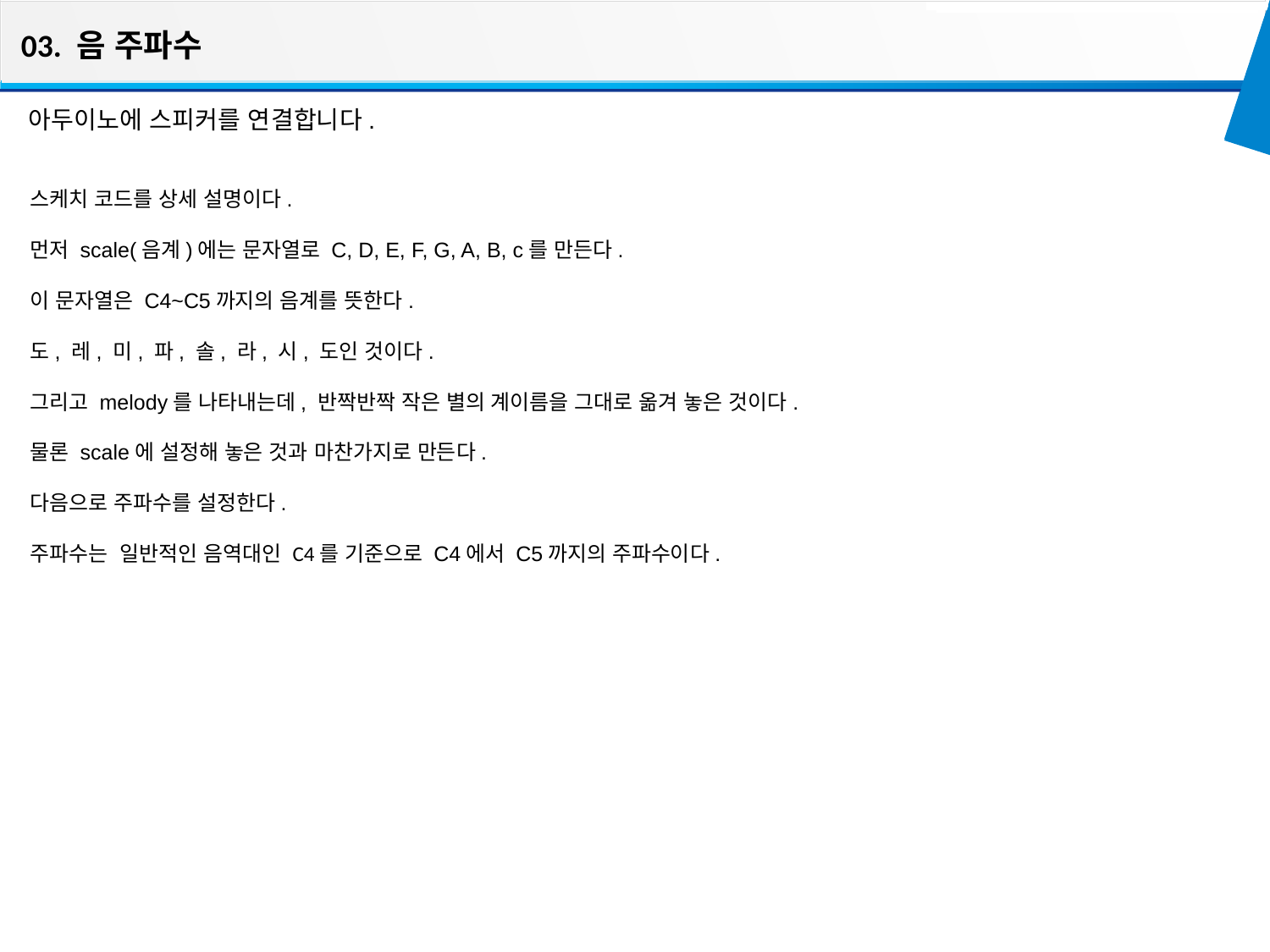

03. 음 주파수

아두이노에 스피커를 연결합니다.
스케치 코드를 상세 설명이다.

먼저 scale(음계)에는 문자열로 C, D, E, F, G, A, B, c를 만든다.
이 문자열은 C4~C5까지의 음계를 뜻한다.
도, 레, 미, 파, 솔, 라, 시, 도인 것이다.
그리고 melody를 나타내는데, 반짝반짝 작은 별의 계이름을 그대로 옮겨 놓은 것이다.
물론 scale에 설정해 놓은 것과 마찬가지로 만든다.

다음으로 주파수를 설정한다.

주파수는  일반적인 음역대인 C4를 기준으로 C4에서 C5까지의 주파수이다.